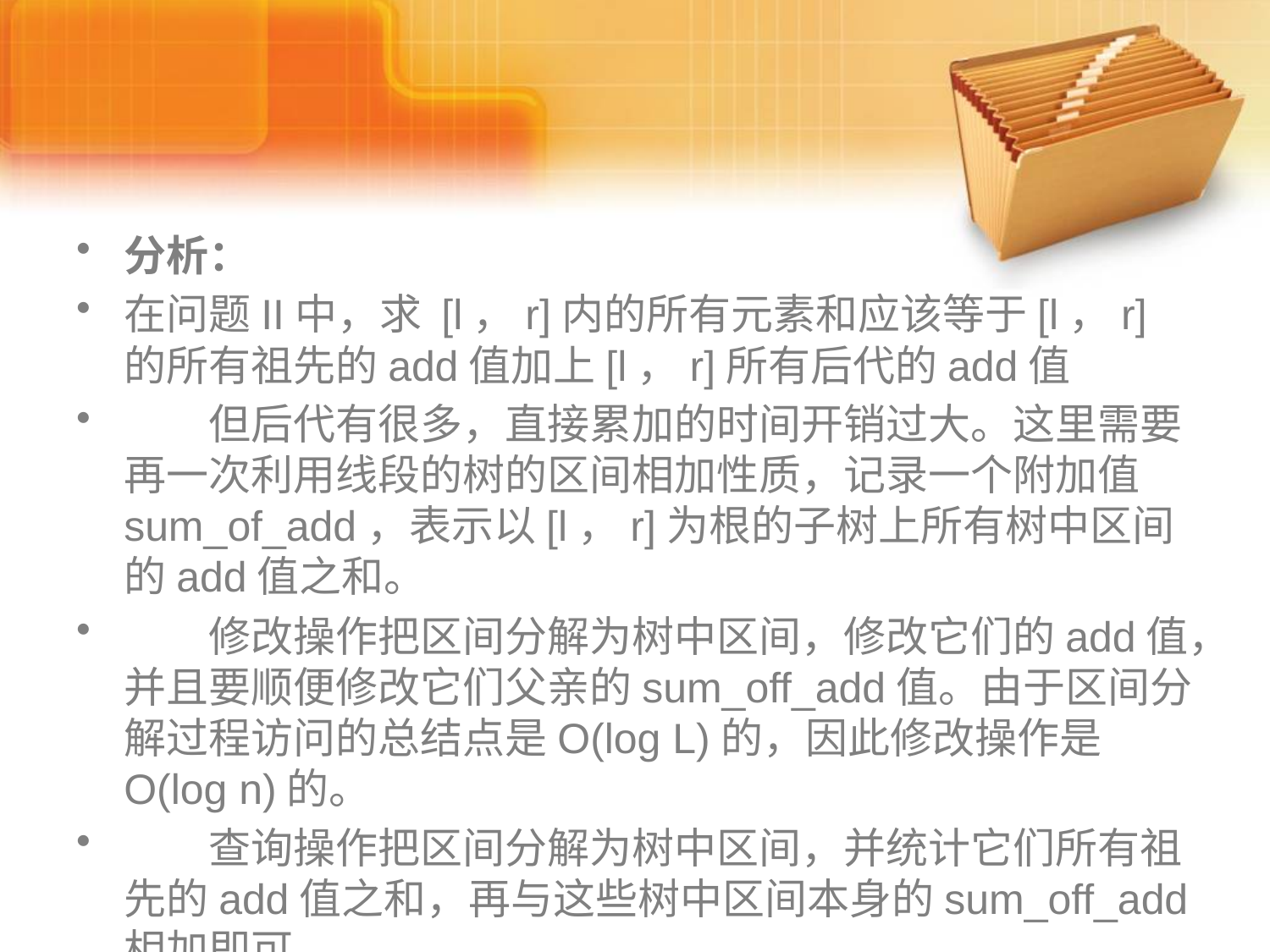

#
分析：
在问题II中，求 [l，r]内的所有元素和应该等于[l，r]的所有祖先的add值加上[l，r]所有后代的add值
　　但后代有很多，直接累加的时间开销过大。这里需要再一次利用线段的树的区间相加性质，记录一个附加值sum_of_add，表示以[l，r]为根的子树上所有树中区间的add值之和。
　　修改操作把区间分解为树中区间，修改它们的add值，并且要顺便修改它们父亲的sum_off_add值。由于区间分解过程访问的总结点是O(log L)的，因此修改操作是O(log n)的。
　　查询操作把区间分解为树中区间，并统计它们所有祖先的add值之和，再与这些树中区间本身的sum_off_add相加即可。